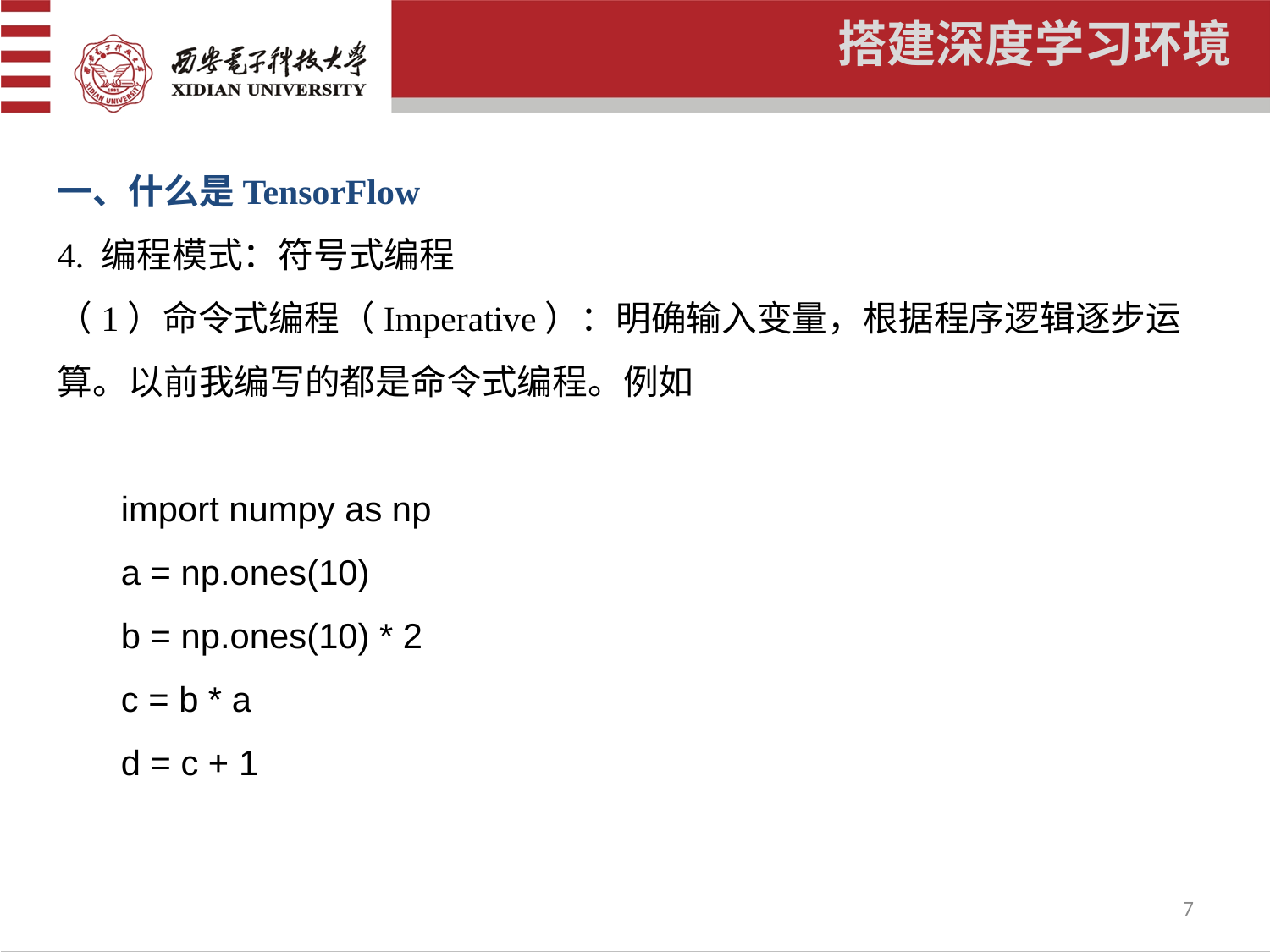

搭建深度学习环境
一、什么是TensorFlow
4. 编程模式：符号式编程
（1）命令式编程（Imperative）：明确输入变量，根据程序逻辑逐步运算。以前我编写的都是命令式编程。例如

import numpy as np
a = np.ones(10)
b = np.ones(10) * 2
c = b * a
d = c + 1
7